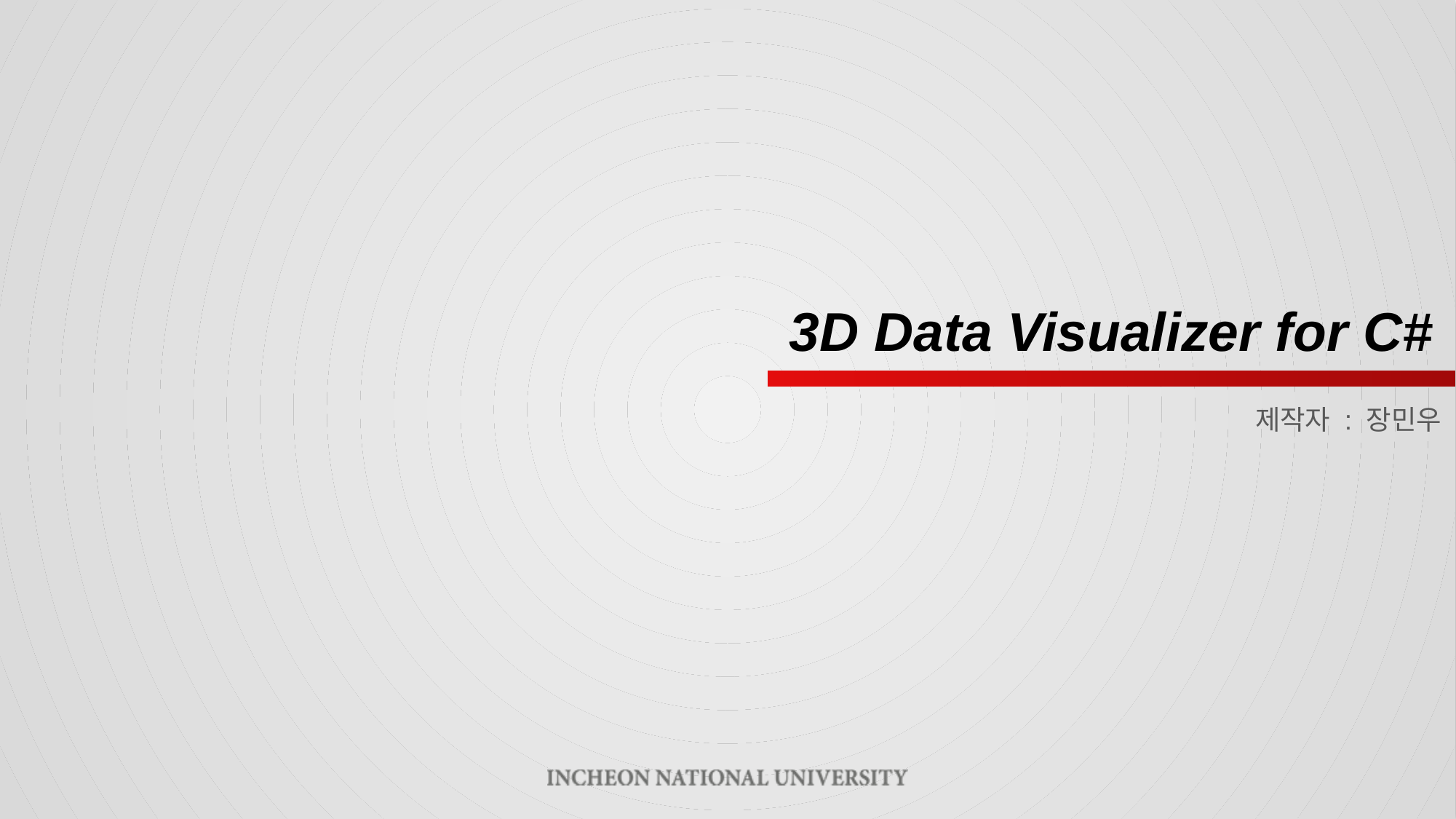

3D Data Visualizer for C#

                                   제작자 : 장민우